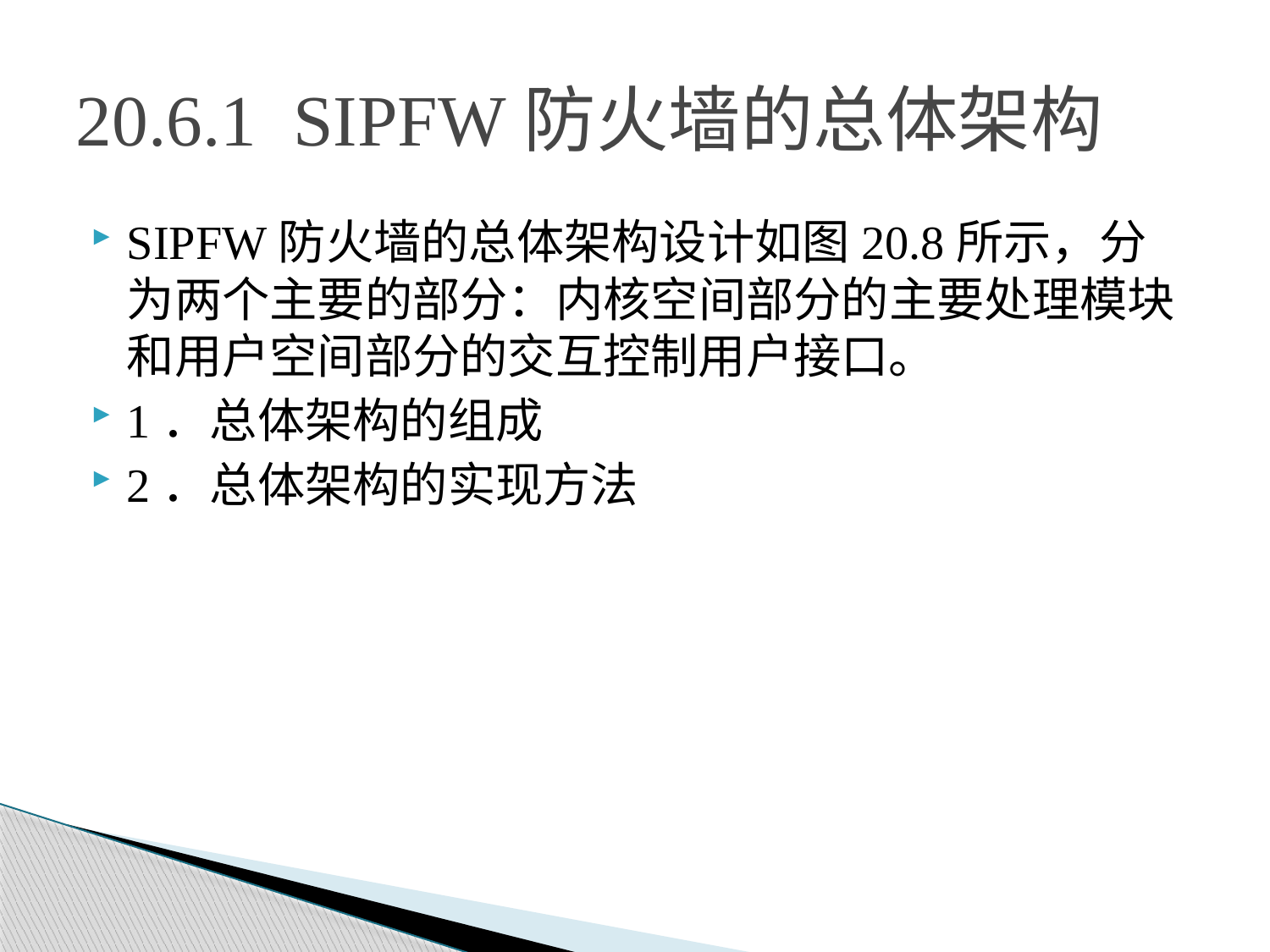

# 20.6.1  SIPFW防火墙的总体架构
SIPFW防火墙的总体架构设计如图20.8所示，分为两个主要的部分：内核空间部分的主要处理模块和用户空间部分的交互控制用户接口。
1．总体架构的组成
2．总体架构的实现方法